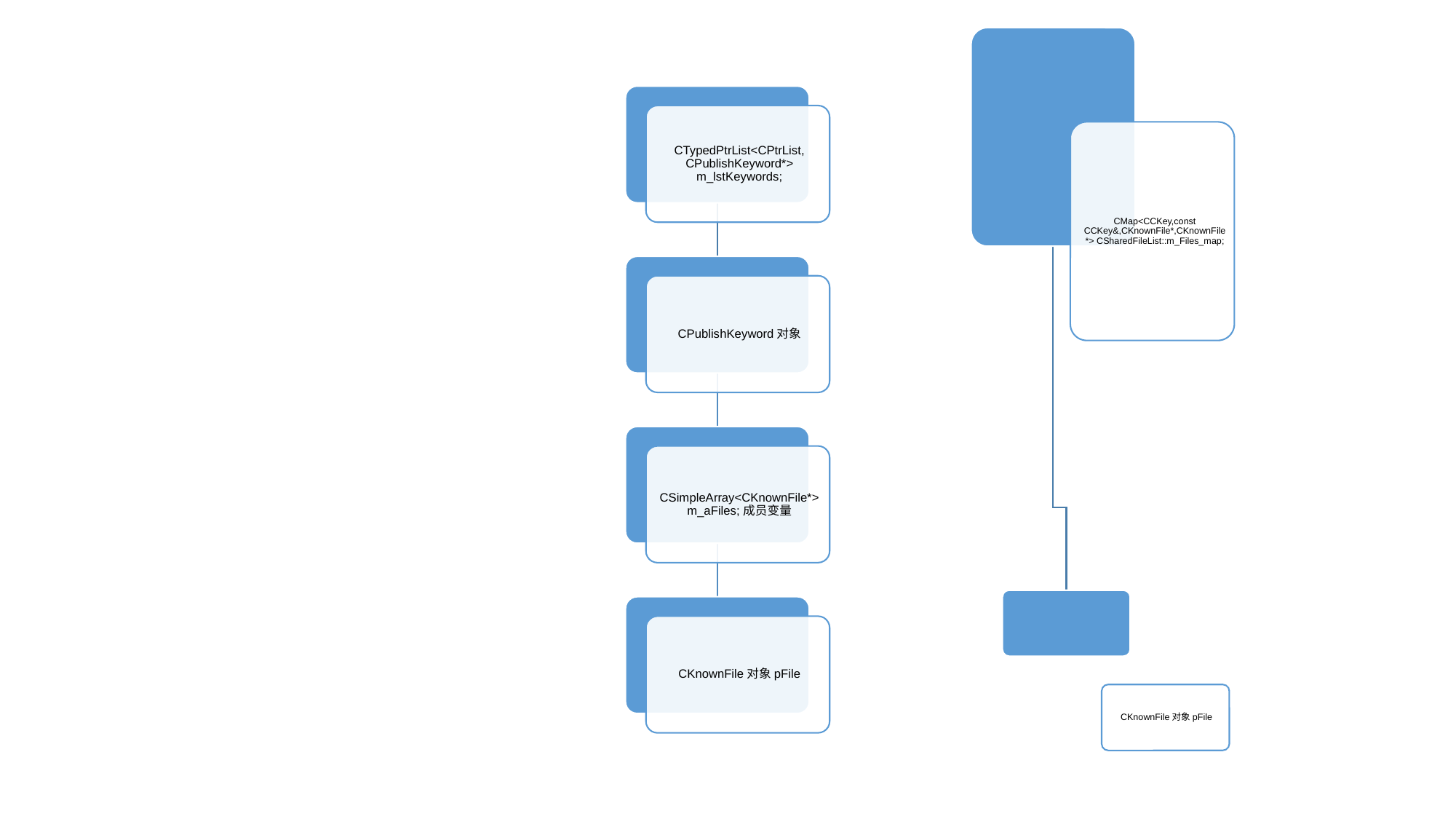

CTypedPtrList<CPtrList, CPublishKeyword*> m_lstKeywords;
CPublishKeyword对象
CSimpleArray<CKnownFile*> m_aFiles;成员变量
CKnownFile对象pFile
CMap<CCKey,const CCKey&,CKnownFile*,CKnownFile*> CSharedFileList::m_Files_map;
CKnownFile对象pFile